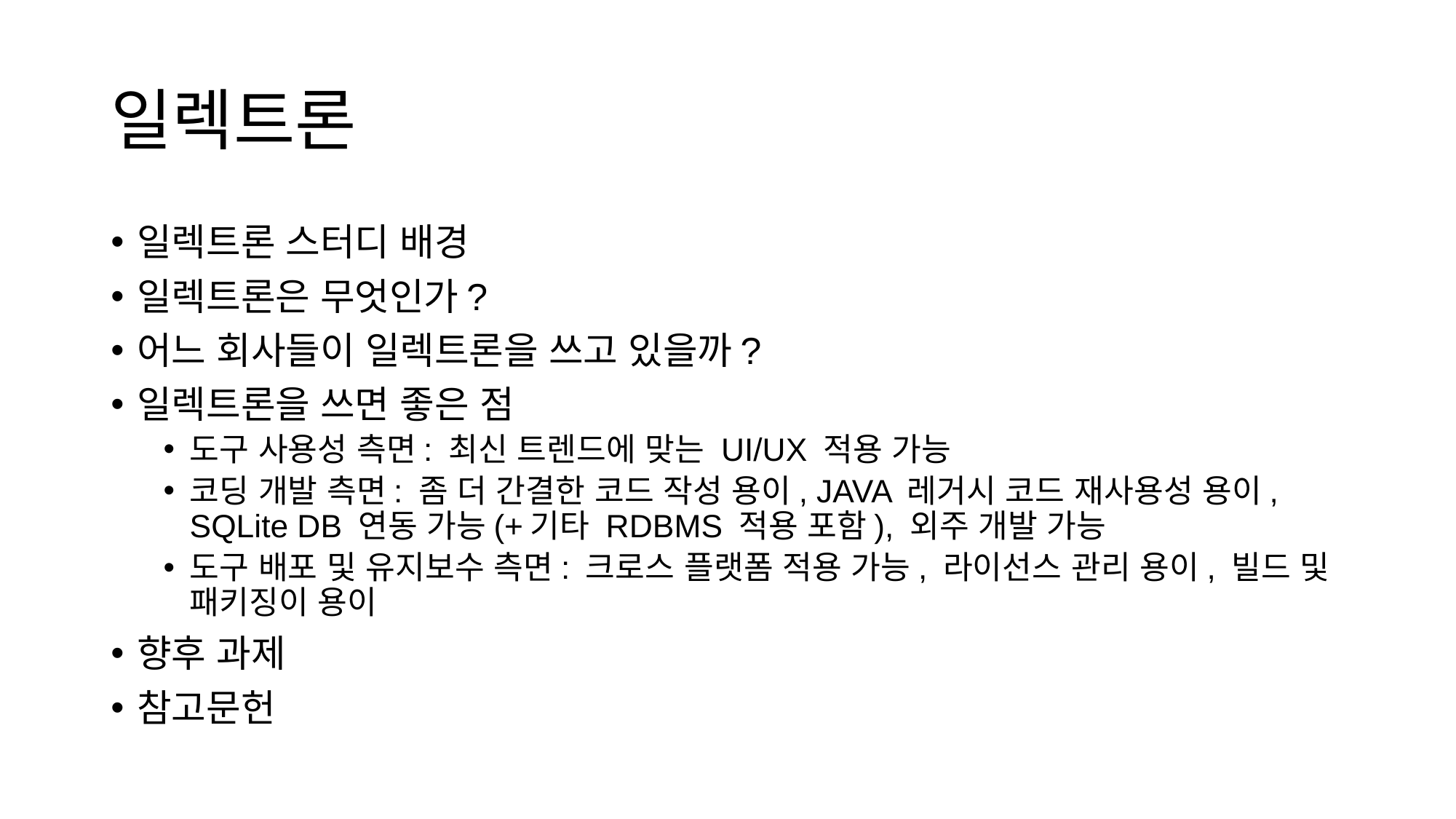

# 일렉트론
일렉트론 스터디 배경
일렉트론은 무엇인가?
어느 회사들이 일렉트론을 쓰고 있을까?
일렉트론을 쓰면 좋은 점
도구 사용성 측면: 최신 트렌드에 맞는 UI/UX 적용 가능
코딩 개발 측면: 좀 더 간결한 코드 작성 용이, JAVA 레거시 코드 재사용성 용이, SQLite DB 연동 가능(+기타 RDBMS 적용 포함), 외주 개발 가능
도구 배포 및 유지보수 측면: 크로스 플랫폼 적용 가능, 라이선스 관리 용이, 빌드 및 패키징이 용이
향후 과제
참고문헌